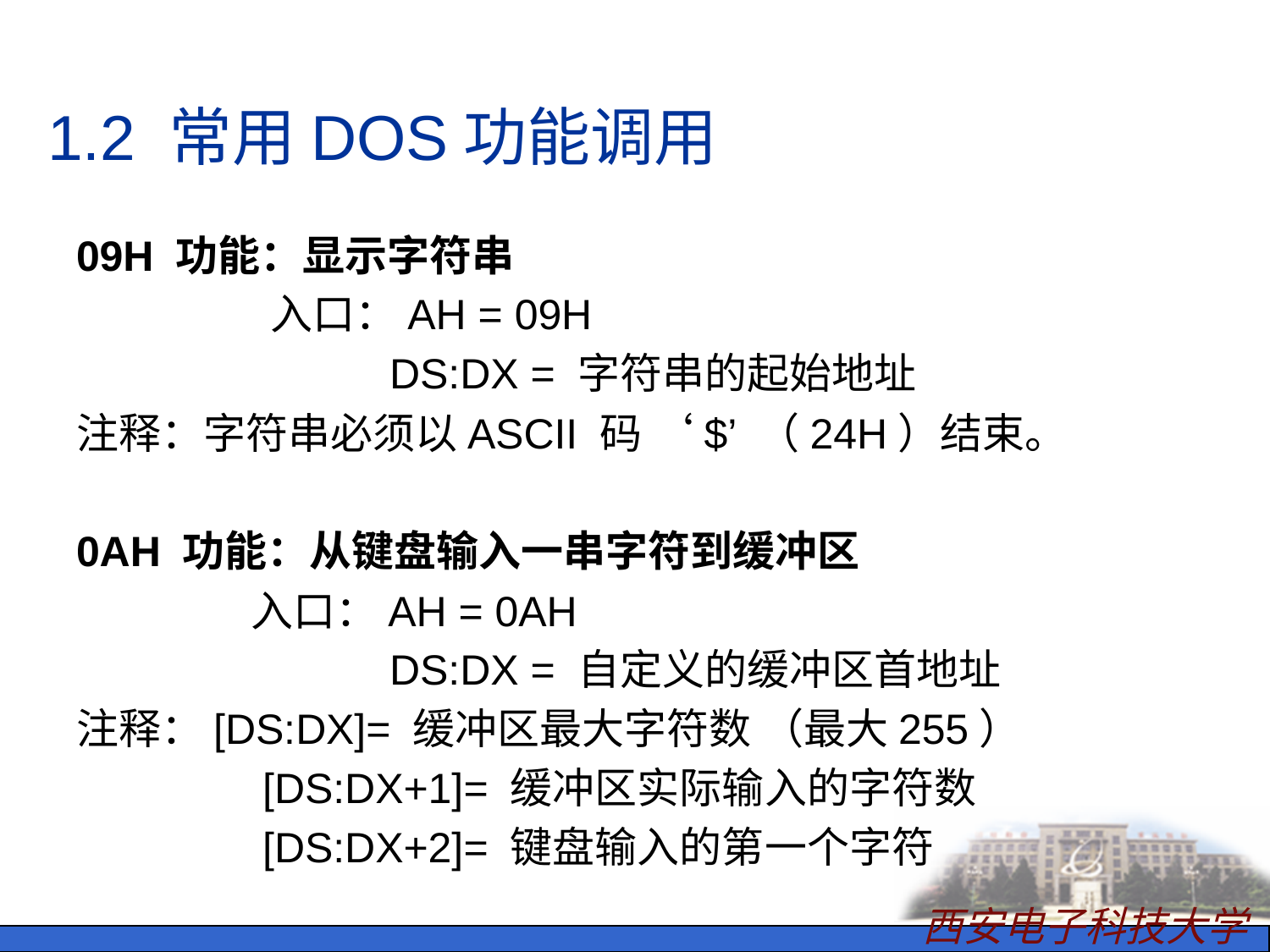

# 1.2 常用DOS功能调用
09H 功能：显示字符串
   		 入口：AH = 09H
	     		 DS:DX = 字符串的起始地址
注释：字符串必须以ASCII 码 ‘$’ （24H）结束。

0AH 功能：从键盘输入一串字符到缓冲区
    		入口：AH = 0AH
	     		 DS:DX = 自定义的缓冲区首地址
注释：[DS:DX]= 缓冲区最大字符数 （最大255）
         	 [DS:DX+1]= 缓冲区实际输入的字符数
         	 [DS:DX+2]= 键盘输入的第一个字符